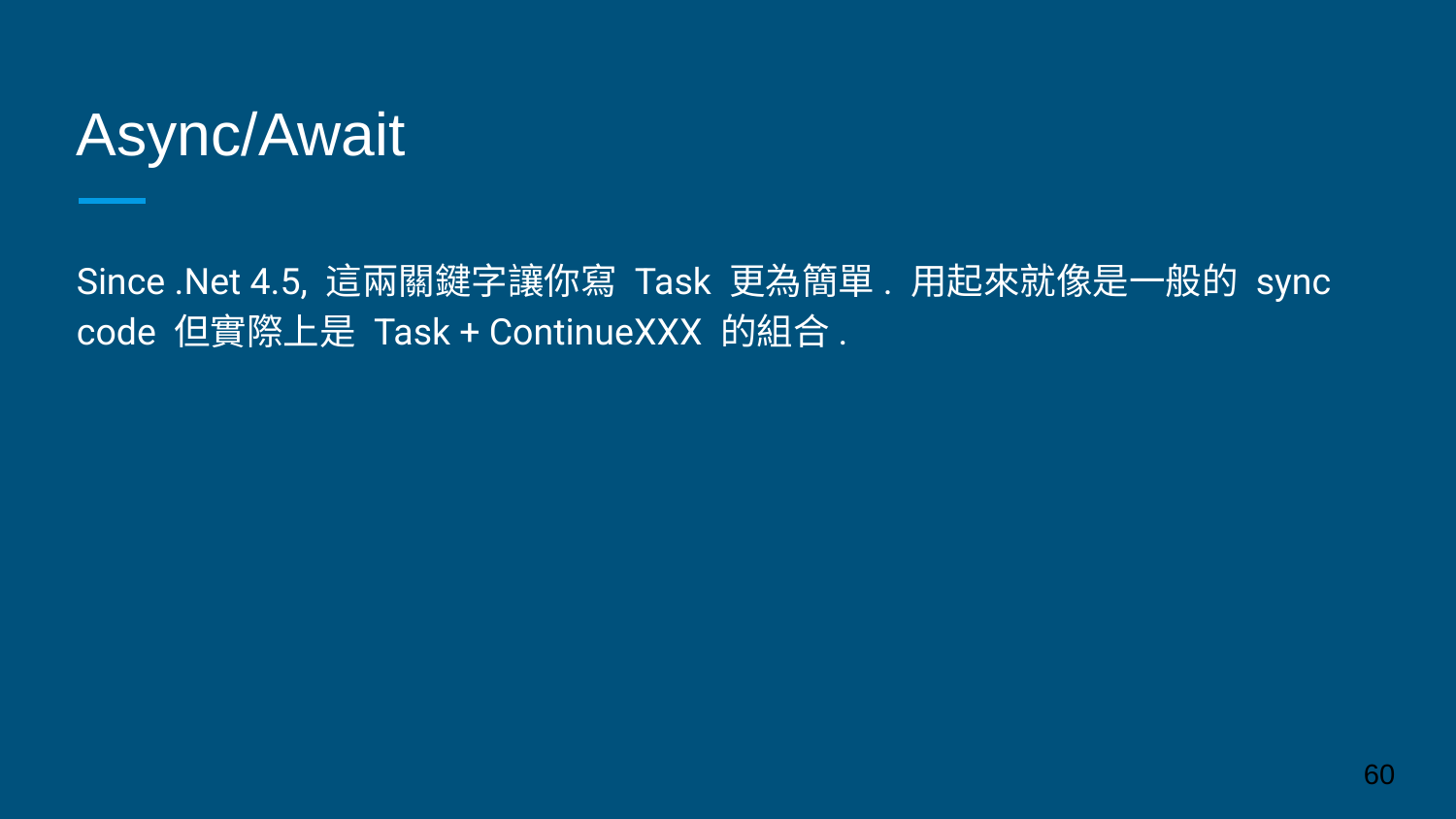

# Async/Await
Since .Net 4.5, 這兩關鍵字讓你寫 Task 更為簡單. 用起來就像是一般的 sync code 但實際上是 Task + ContinueXXX 的組合.

60